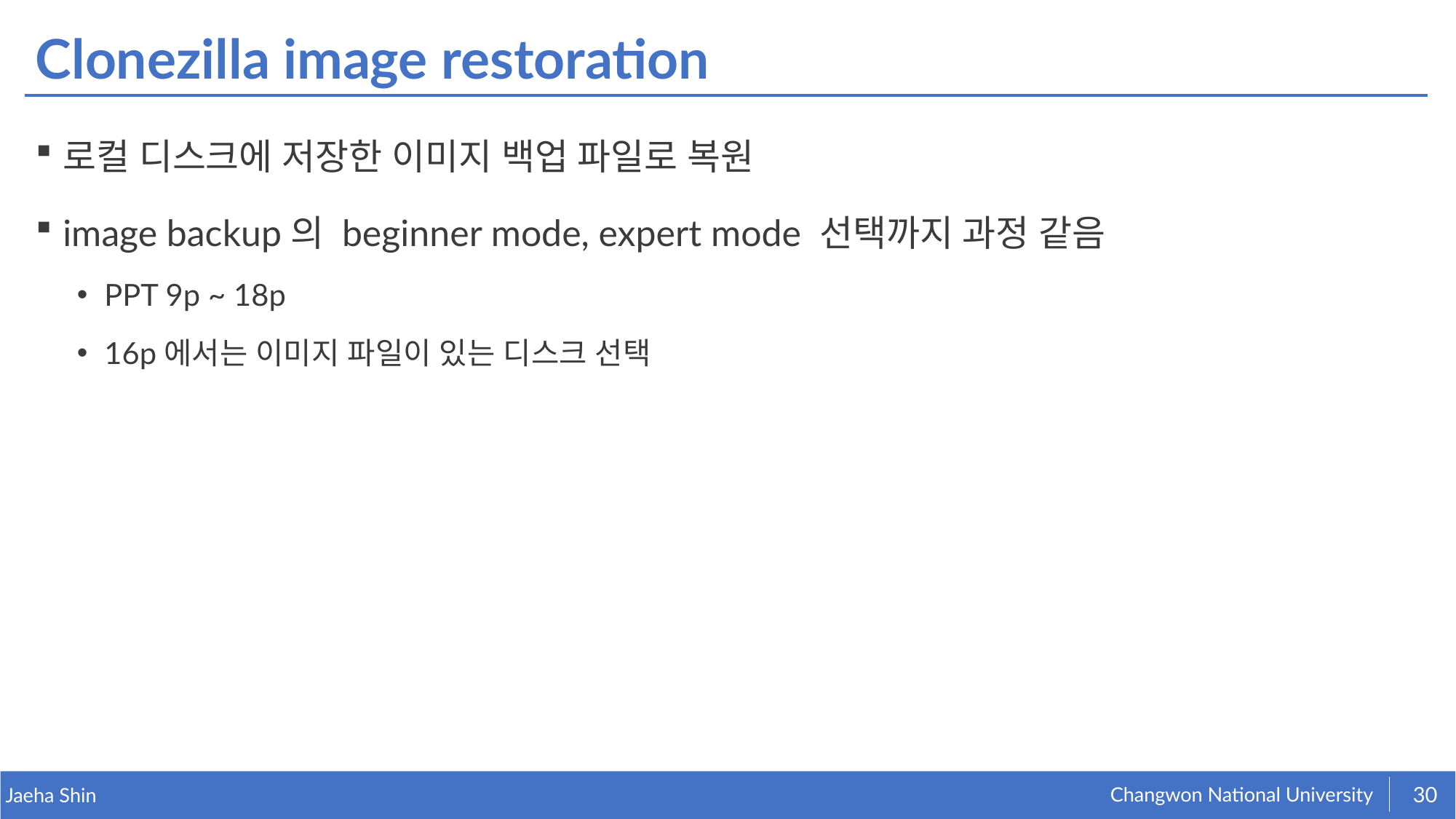

# Clonezilla image restoration
로컬 디스크에 저장한 이미지 백업 파일로 복원
image backup의 beginner mode, expert mode 선택까지 과정 같음
PPT 9p ~ 18p
16p에서는 이미지 파일이 있는 디스크 선택

30